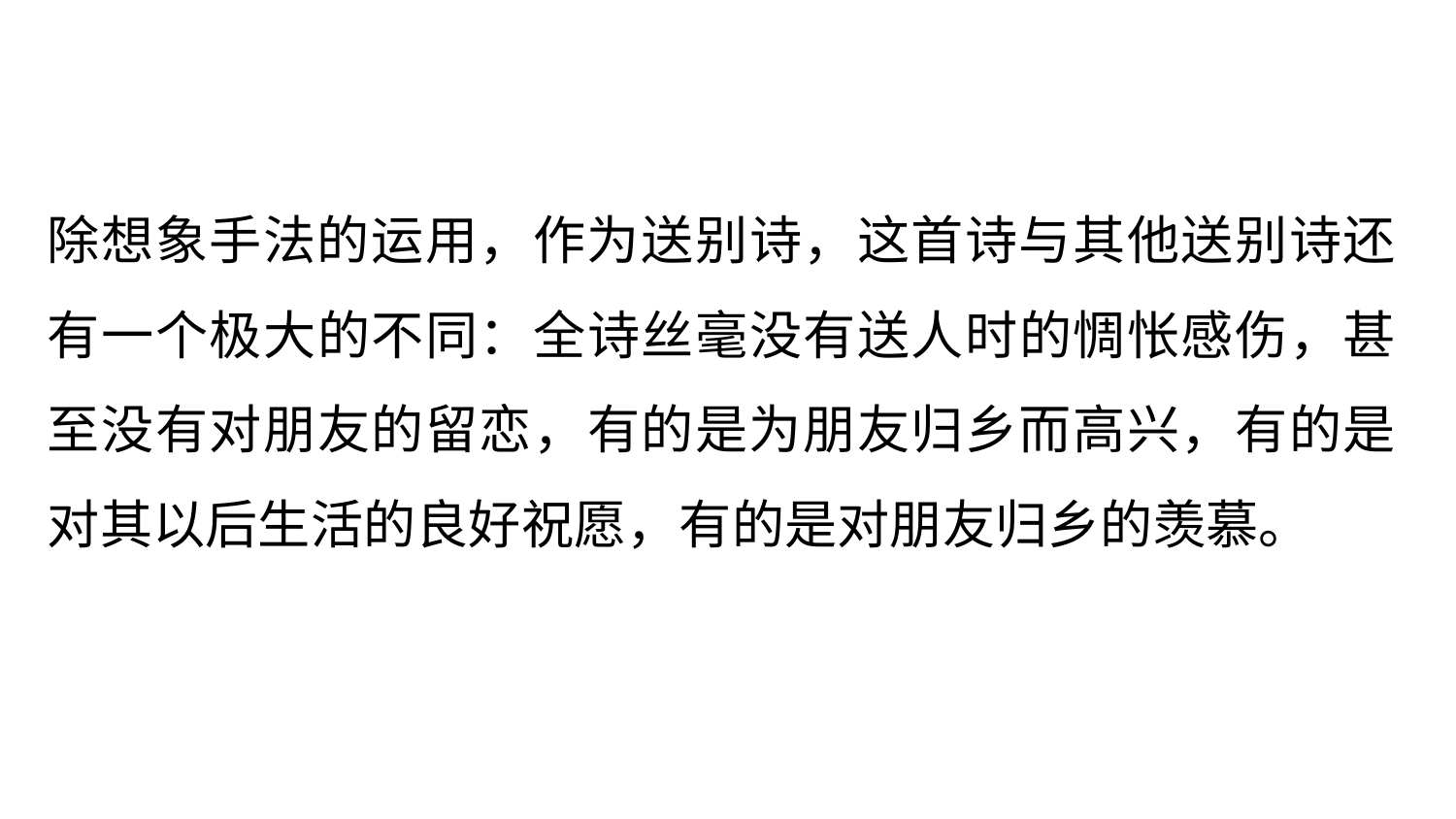

除想象手法的运用，作为送别诗，这首诗与其他送别诗还有一个极大的不同：全诗丝毫没有送人时的惆怅感伤，甚至没有对朋友的留恋，有的是为朋友归乡而高兴，有的是对其以后生活的良好祝愿，有的是对朋友归乡的羡慕。